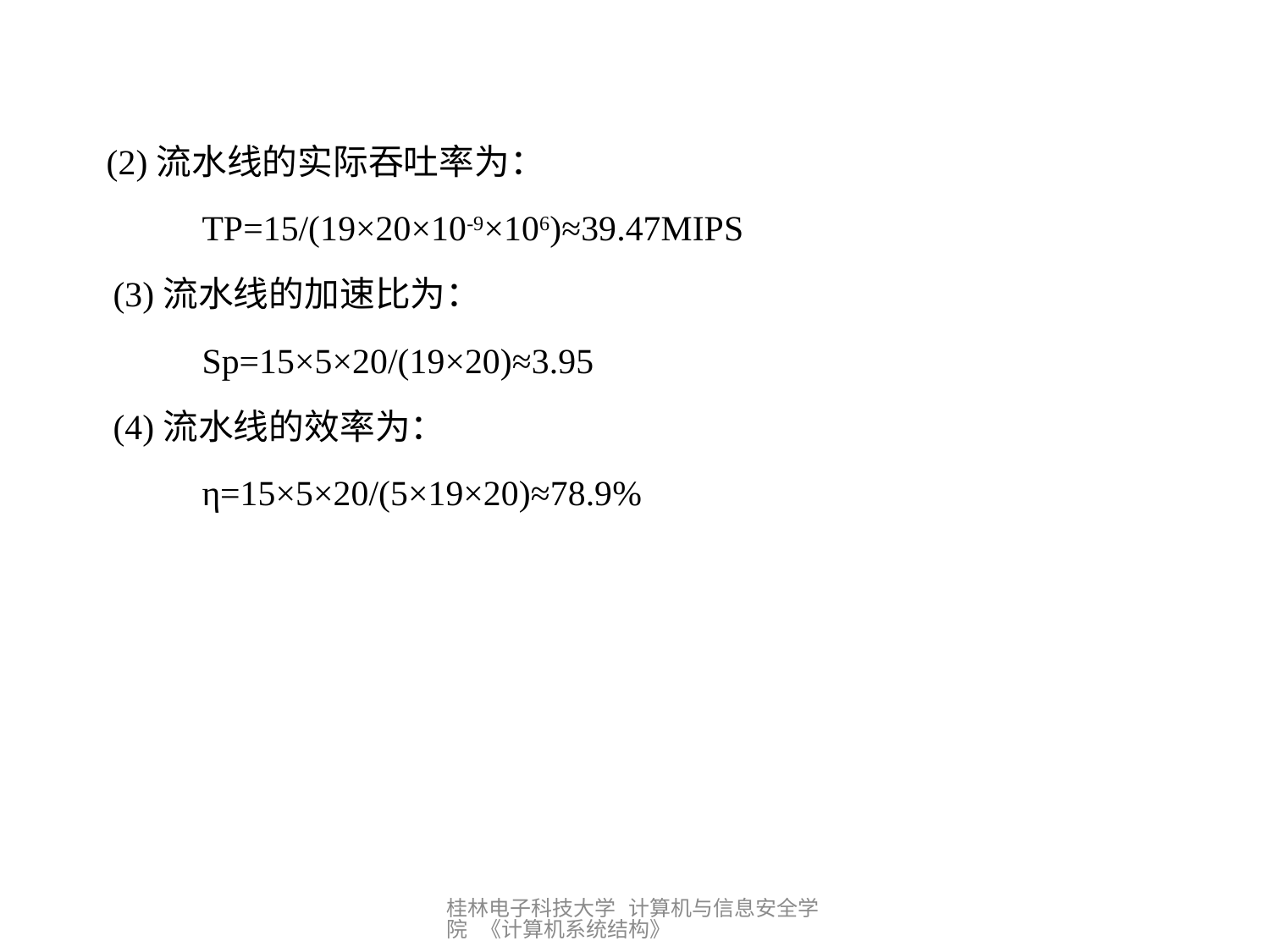

(2)流水线的实际吞吐率为：
              TP=15/(19×20×10-9×106)≈39.47MIPS
    (3)流水线的加速比为：
              Sp=15×5×20/(19×20)≈3.95
    (4)流水线的效率为：
              η=15×5×20/(5×19×20)≈78.9%

桂林电子科技大学  计算机与信息安全学院  《计算机系统结构》
31